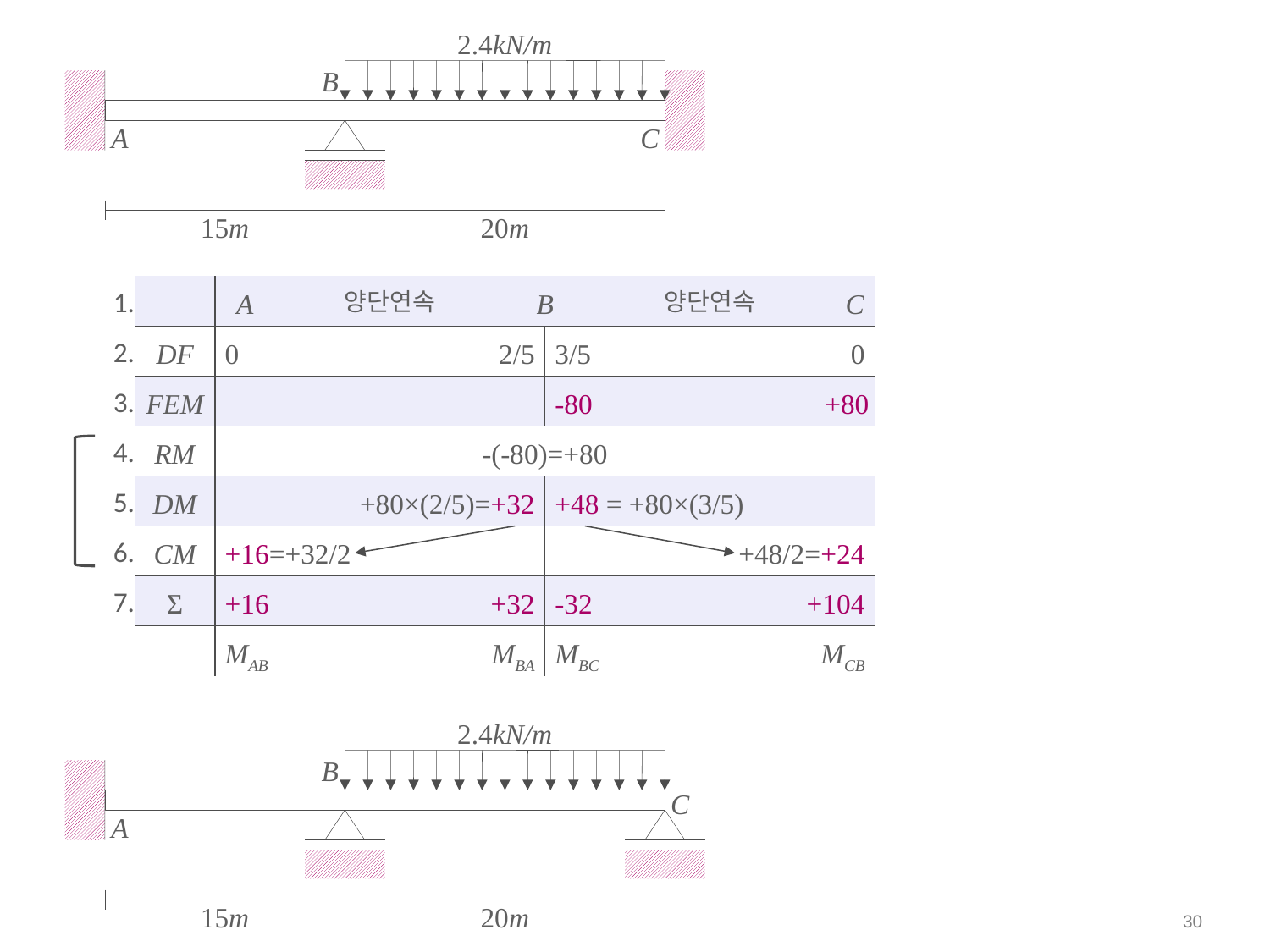

2.4kN/m
B

A
C
15m
20m

1.
A
양단연속
B
양단연속
C
2.
DF
0
2/5
3/5
0
3.
FEM

-80
+80

4.
RM
-(-80)=+80
5.
DM
+80×(2/5)=+32
+48 = +80×(3/5)
6.
CM
+16=+32/2
+48/2=+24
7.
Ʃ
+16
+32
-32
+104
MAB
MBA
MBC
MCB
2.4kN/m
B

C

A
15m
20m